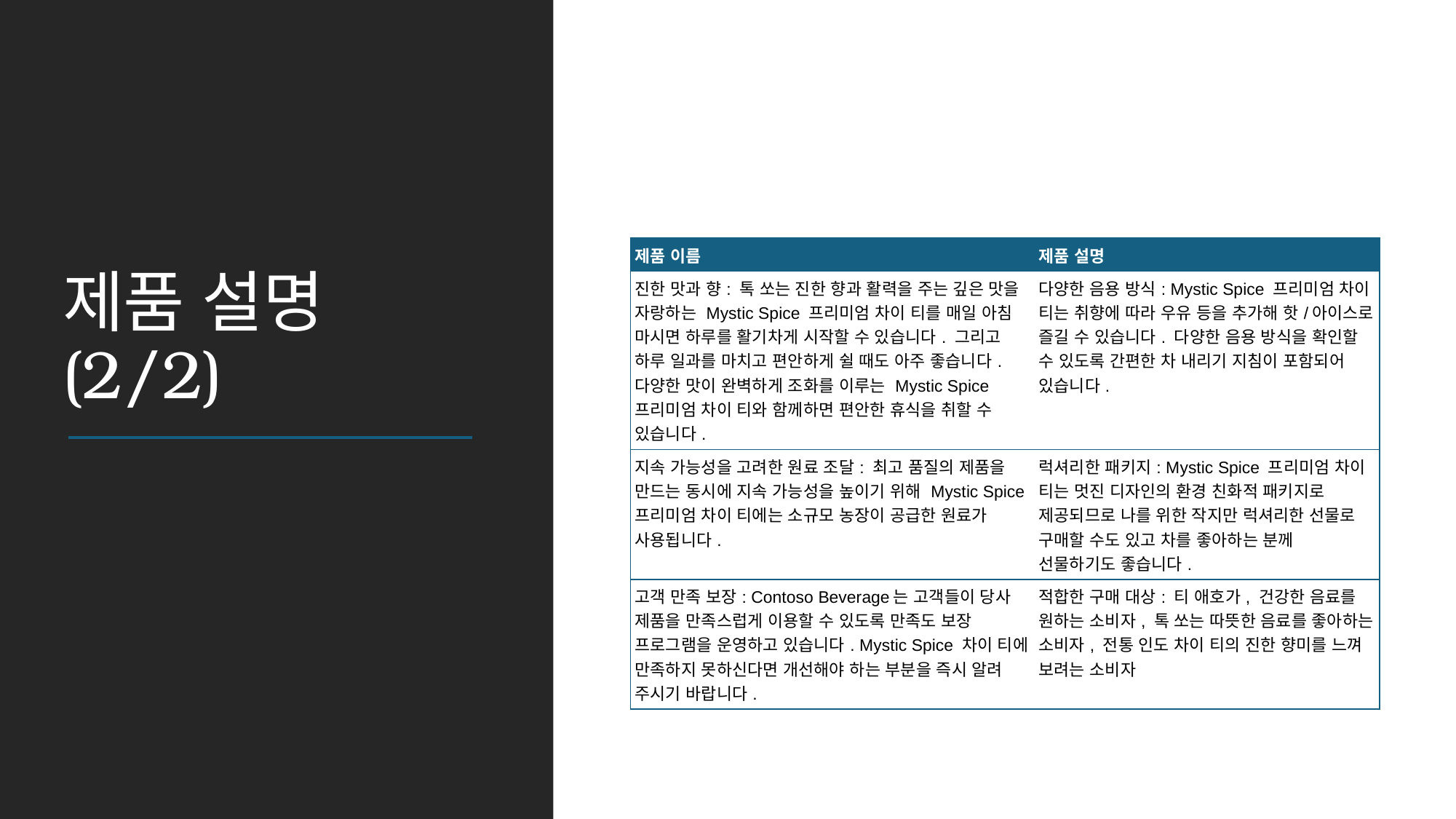

# 제품 설명(2/2)
| 제품 이름 | 제품 설명 |
| --- | --- |
| 진한 맛과 향: 톡 쏘는 진한 향과 활력을 주는 깊은 맛을 자랑하는 Mystic Spice 프리미엄 차이 티를 매일 아침 마시면 하루를 활기차게 시작할 수 있습니다. 그리고 하루 일과를 마치고 편안하게 쉴 때도 아주 좋습니다. 다양한 맛이 완벽하게 조화를 이루는 Mystic Spice 프리미엄 차이 티와 함께하면 편안한 휴식을 취할 수 있습니다. | 다양한 음용 방식: Mystic Spice 프리미엄 차이 티는 취향에 따라 우유 등을 추가해 핫/아이스로 즐길 수 있습니다. 다양한 음용 방식을 확인할 수 있도록 간편한 차 내리기 지침이 포함되어 있습니다. |
| 지속 가능성을 고려한 원료 조달: 최고 품질의 제품을 만드는 동시에 지속 가능성을 높이기 위해 Mystic Spice 프리미엄 차이 티에는 소규모 농장이 공급한 원료가 사용됩니다. | 럭셔리한 패키지: Mystic Spice 프리미엄 차이 티는 멋진 디자인의 환경 친화적 패키지로 제공되므로 나를 위한 작지만 럭셔리한 선물로 구매할 수도 있고 차를 좋아하는 분께 선물하기도 좋습니다. |
| 고객 만족 보장: Contoso Beverage는 고객들이 당사 제품을 만족스럽게 이용할 수 있도록 만족도 보장 프로그램을 운영하고 있습니다. Mystic Spice 차이 티에 만족하지 못하신다면 개선해야 하는 부분을 즉시 알려 주시기 바랍니다. | 적합한 구매 대상: 티 애호가, 건강한 음료를 원하는 소비자, 톡 쏘는 따뜻한 음료를 좋아하는 소비자, 전통 인도 차이 티의 진한 향미를 느껴 보려는 소비자 |